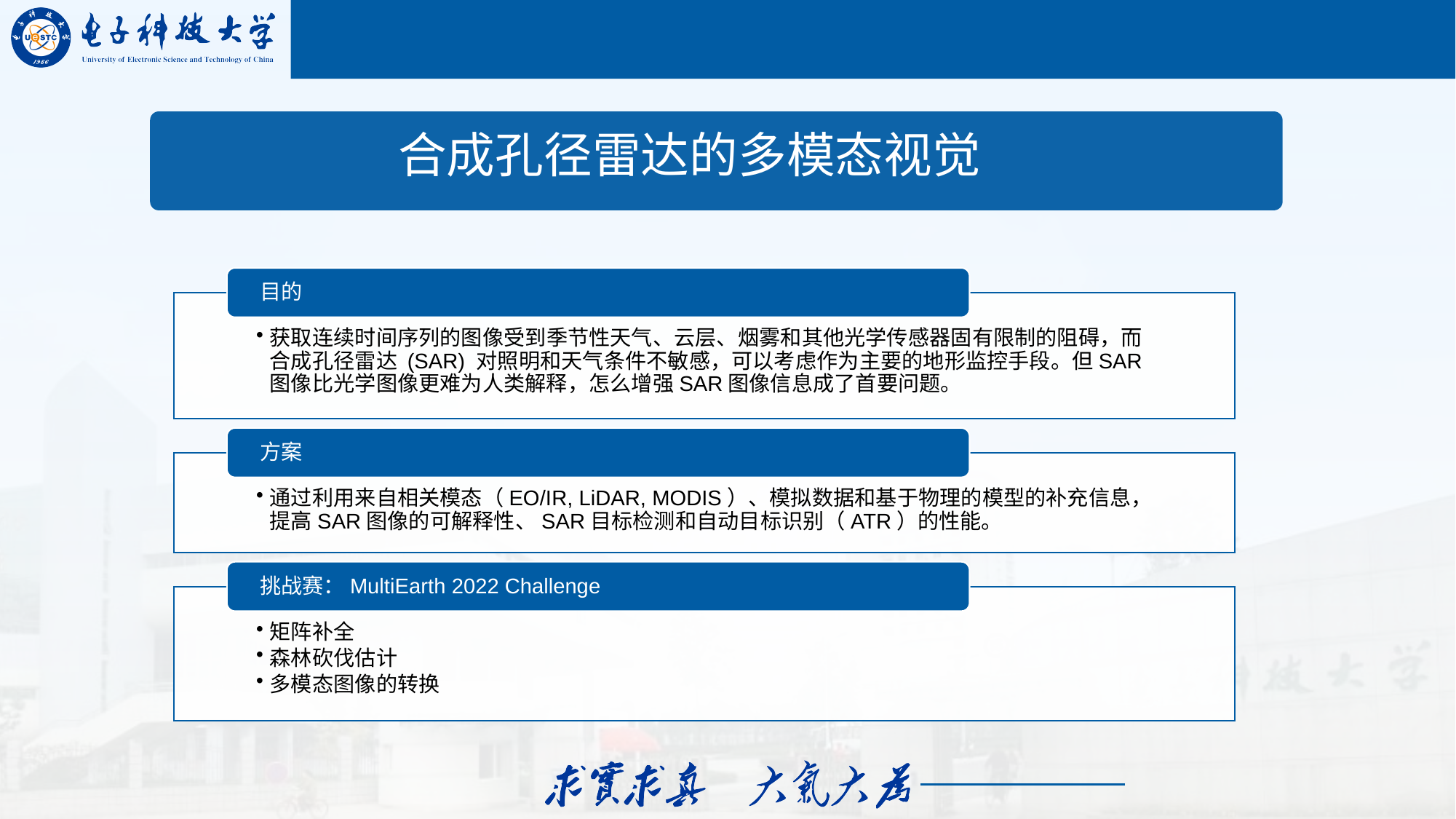

合成孔径雷达的多模态视觉
获取连续时间序列的图像受到季节性天气、云层、烟雾和其他光学传感器固有限制的阻碍，而合成孔径雷达 (SAR) 对照明和天气条件不敏感，可以考虑作为主要的地形监控手段。但SAR图像比光学图像更难为人类解释，怎么增强SAR图像信息成了首要问题。
目的
通过利用来自相关模态（EO/IR, LiDAR, MODIS）、模拟数据和基于物理的模型的补充信息，提高SAR图像的可解释性、SAR目标检测和自动目标识别（ATR）的性能。
方案
矩阵补全
森林砍伐估计
多模态图像的转换
挑战赛：MultiEarth 2022 Challenge